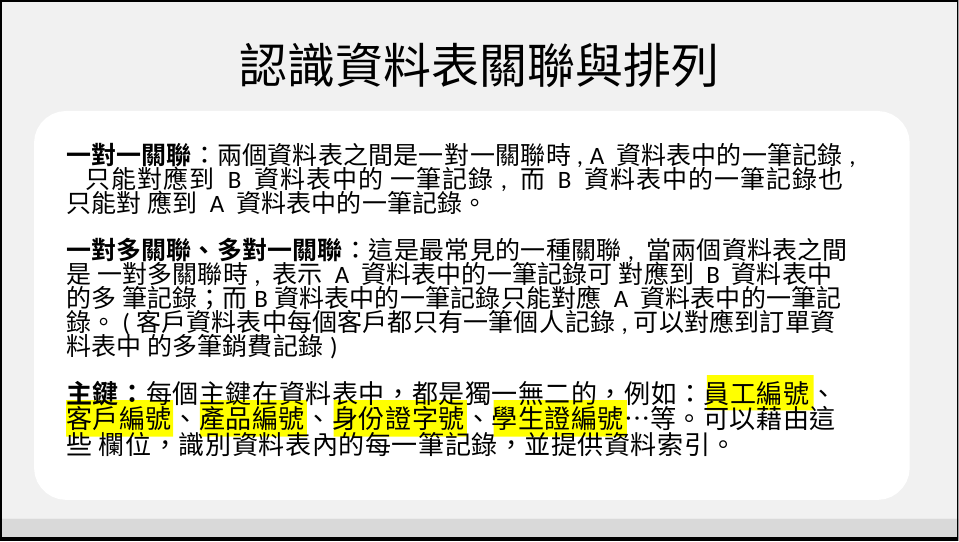

# 認識資料表關聯與排列

一對一關聯：兩個資料表之間是一對一關聯時, A 資料表中的一筆記錄,  只能對應到B 資料表中的一筆記錄, 而B 資料表中的一筆記錄也只能對 應到A 資料表中的一筆記錄。
一對多關聯、多對一關聯：這是最常見的一種關聯, 當兩個資料表之間 是一對多關聯時, 表示A 資料表中的一筆記錄可 對應到B 資料表中的多 筆記錄；而B資料表中的一筆記錄只能對應 A 資料表中的一筆記錄。(客戶資料表中每個客戶都只有一筆個人記錄,可以對應到訂單資料表中 的多筆銷費記錄)
主鍵：每個主鍵在資料表中，都是獨一無二的，例如：員工編號、 客戶編號、產品編號、身份證字號、學生證編號…等。可以藉由這些 欄位，識別資料表內的每一筆記錄，並提供資料索引。